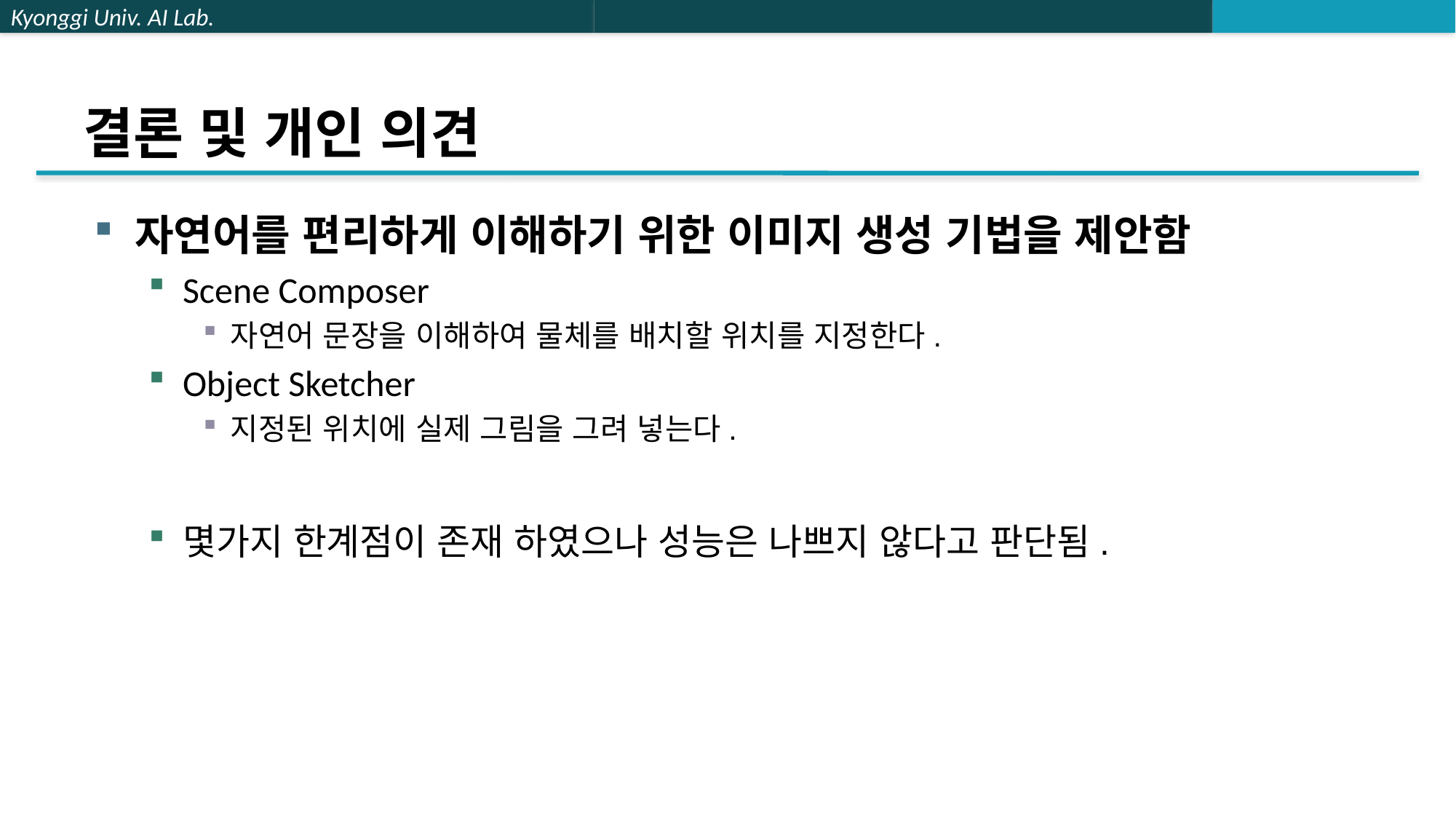

# 결론 및 개인 의견
자연어를 편리하게 이해하기 위한 이미지 생성 기법을 제안함
Scene Composer
자연어 문장을 이해하여 물체를 배치할 위치를 지정한다.
Object Sketcher
지정된 위치에 실제 그림을 그려 넣는다.

몇가지 한계점이 존재 하였으나 성능은 나쁘지 않다고 판단됨.